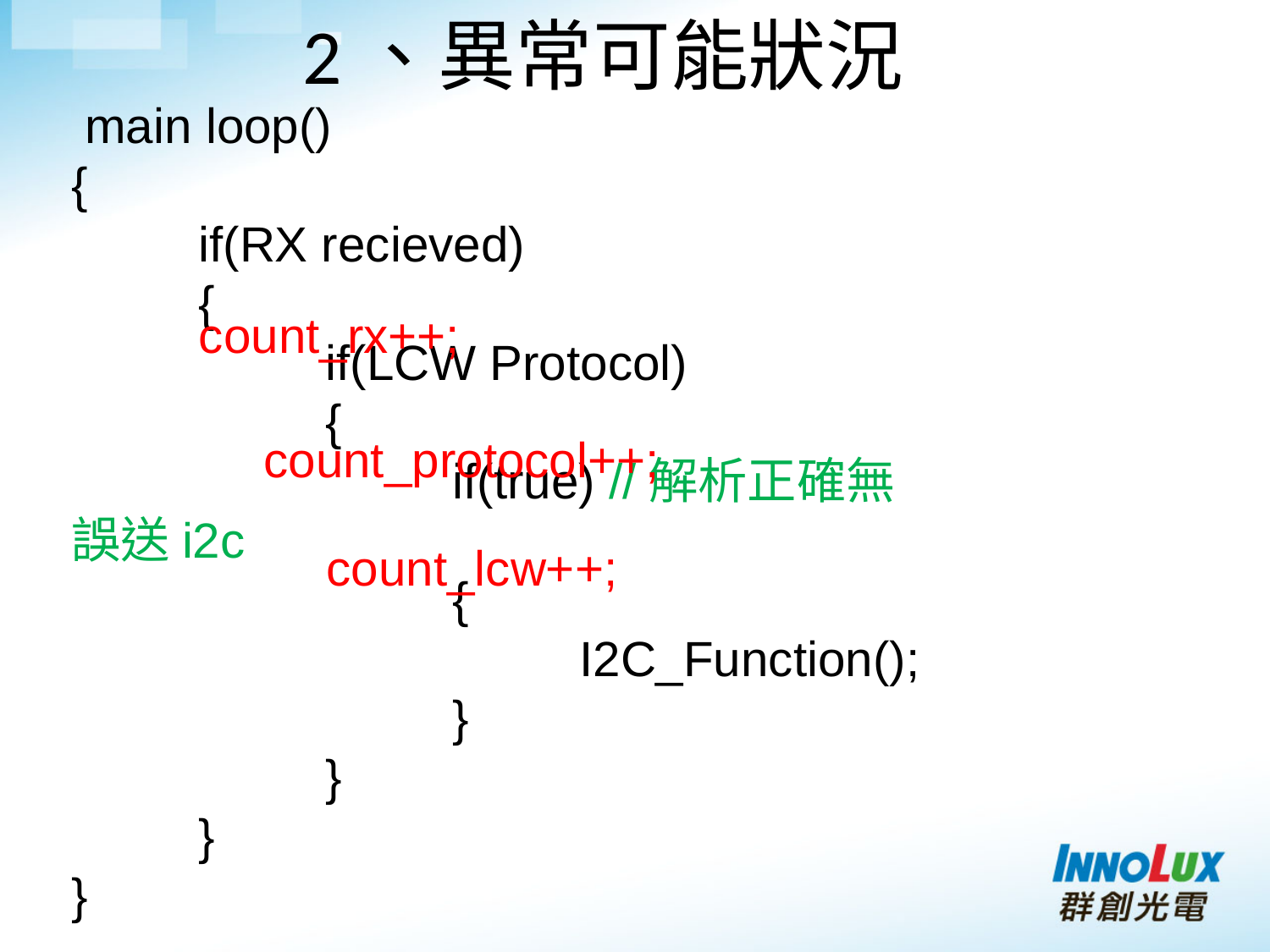

# 2、異常可能狀況
 main loop()
{
	if(RX recieved)
	{
		if(LCW Protocol)
		{
			if(true) //解析正確無誤送i2c
			{
				I2C_Function();
			}
		}
	}
}
count_rx++;
count_protocol++;
count_lcw++;